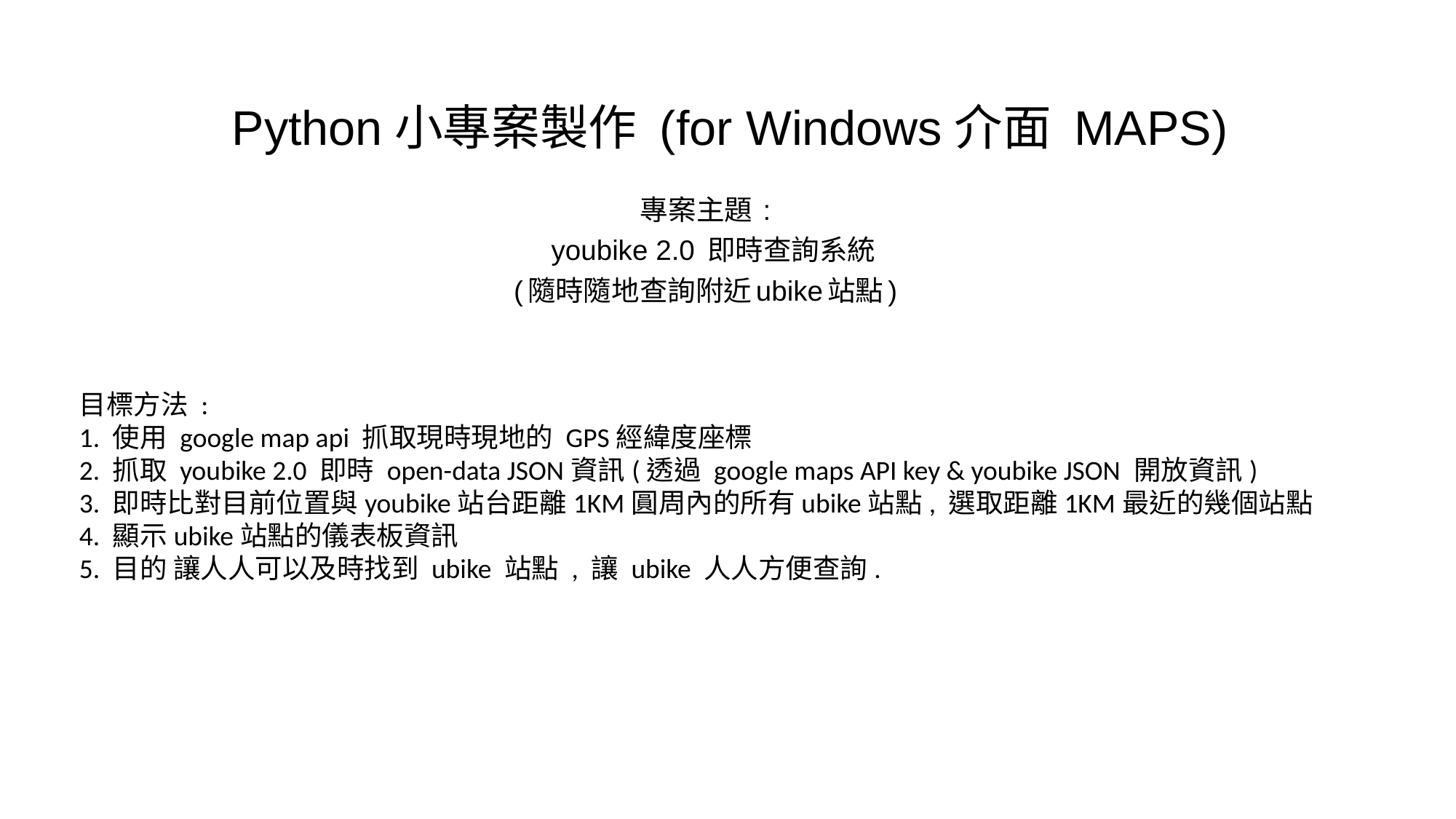

# Python小專案製作 (for Windows介面 MAPS)
專案主題 :
  youbike 2.0 即時查詢系統
(隨時隨地查詢附近ubike站點)
目標方法 :
1. 使用 google map api 抓取現時現地的 GPS經緯度座標
2. 抓取 youbike 2.0 即時 open-data JSON資訊(透過 google maps API key & youbike JSON 開放資訊)
3. 即時比對目前位置與youbike站台距離1KM圓周內的所有ubike站點, 選取距離1KM最近的幾個站點
4. 顯示ubike站點的儀表板資訊
5. 目的 讓人人可以及時找到 ubike 站點 , 讓 ubike 人人方便查詢.